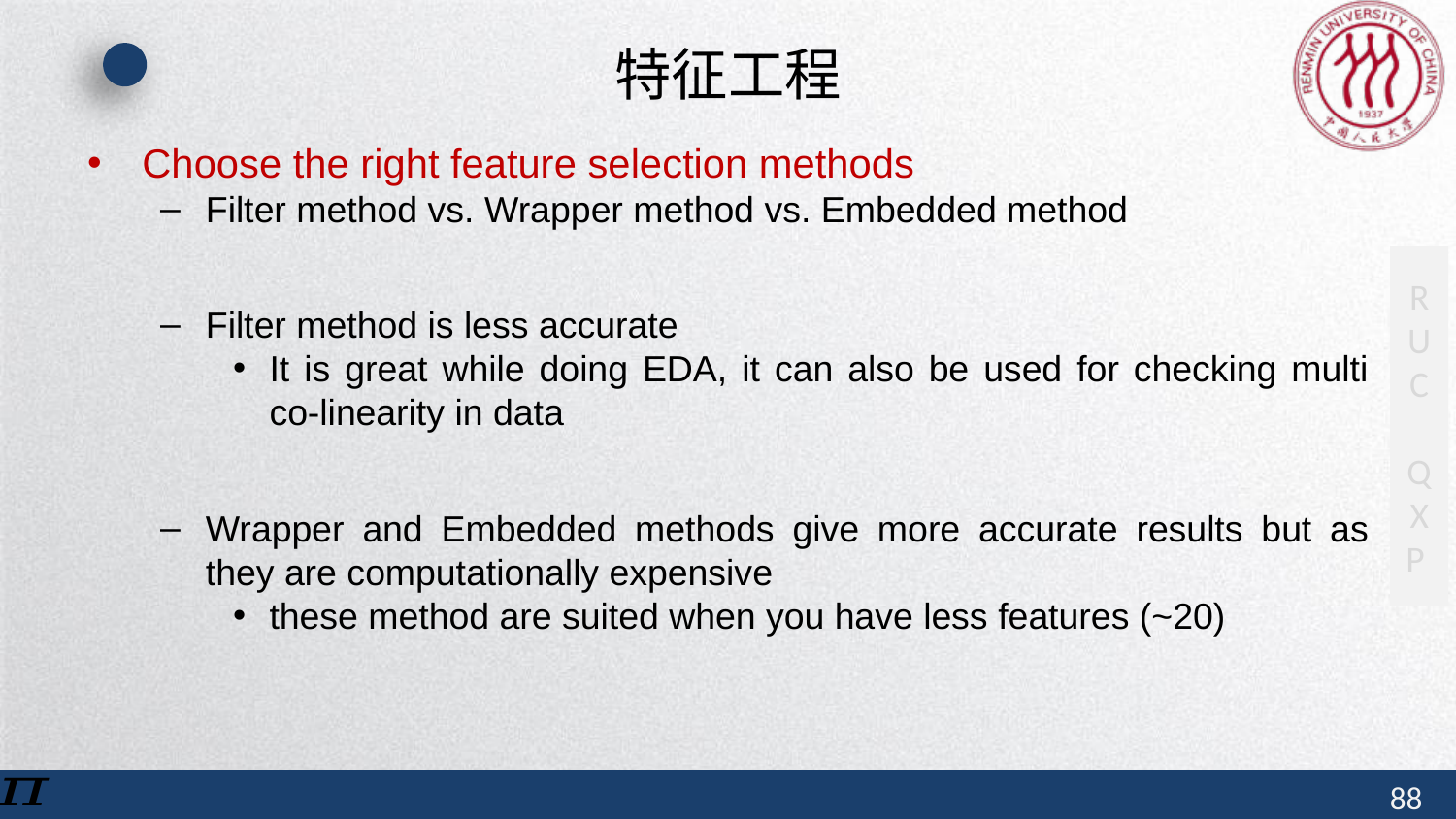

# 特征工程
Choose the right feature selection methods
Filter method vs. Wrapper method vs. Embedded method

Filter method is less accurate
It is great while doing EDA, it can also be used for checking multi co-linearity in data

Wrapper and Embedded methods give more accurate results but as they are computationally expensive
these method are suited when you have less features (~20)